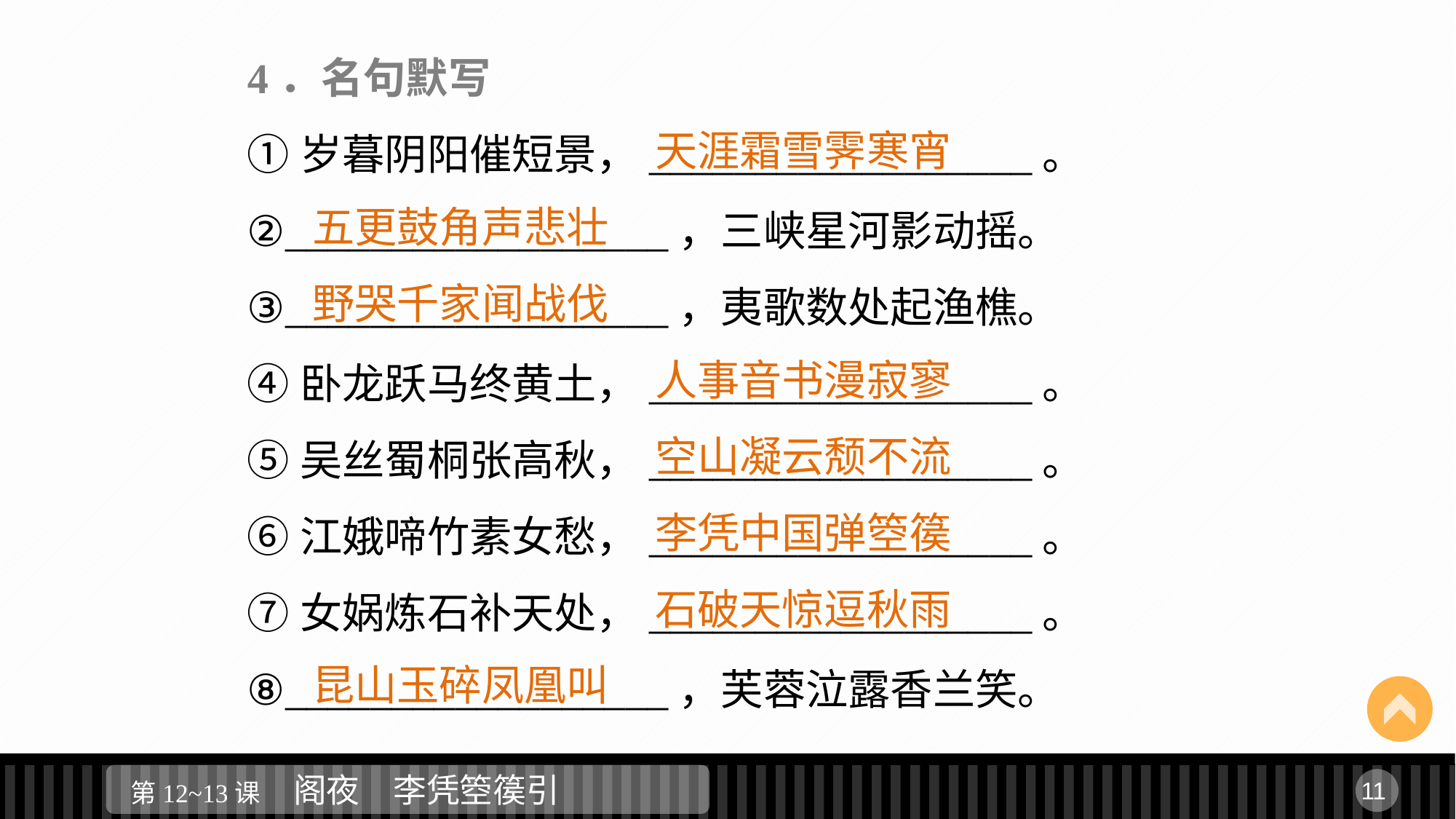

4．名句默写
①岁暮阴阳催短景，__________________。
②__________________，三峡星河影动摇。
③__________________，夷歌数处起渔樵。
④卧龙跃马终黄土，__________________。
⑤吴丝蜀桐张高秋，__________________。
⑥江娥啼竹素女愁，__________________。
⑦女娲炼石补天处，__________________。
⑧__________________，芙蓉泣露香兰笑。
	         天涯霜雪霁寒宵
五更鼓角声悲壮
野哭千家闻战伐
	         人事音书漫寂寥
	         空山凝云颓不流
	         李凭中国弹箜篌
	         石破天惊逗秋雨
昆山玉碎凤凰叫